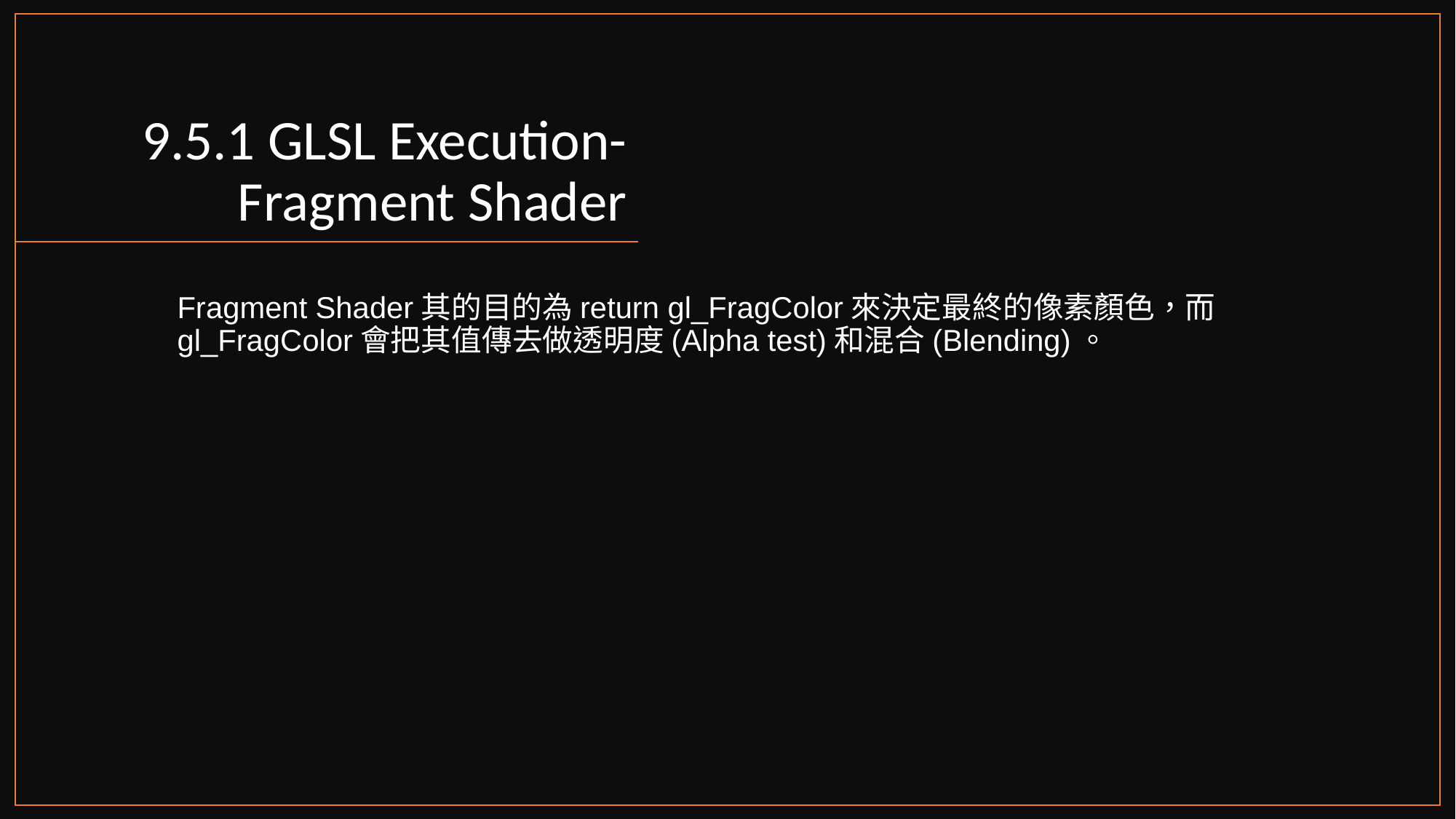

# 9.5.1 GLSL Execution-Fragment Shader
Fragment Shader其的目的為return gl_FragColor來決定最終的像素顏色，而gl_FragColor會把其值傳去做透明度(Alpha test)和混合(Blending)。